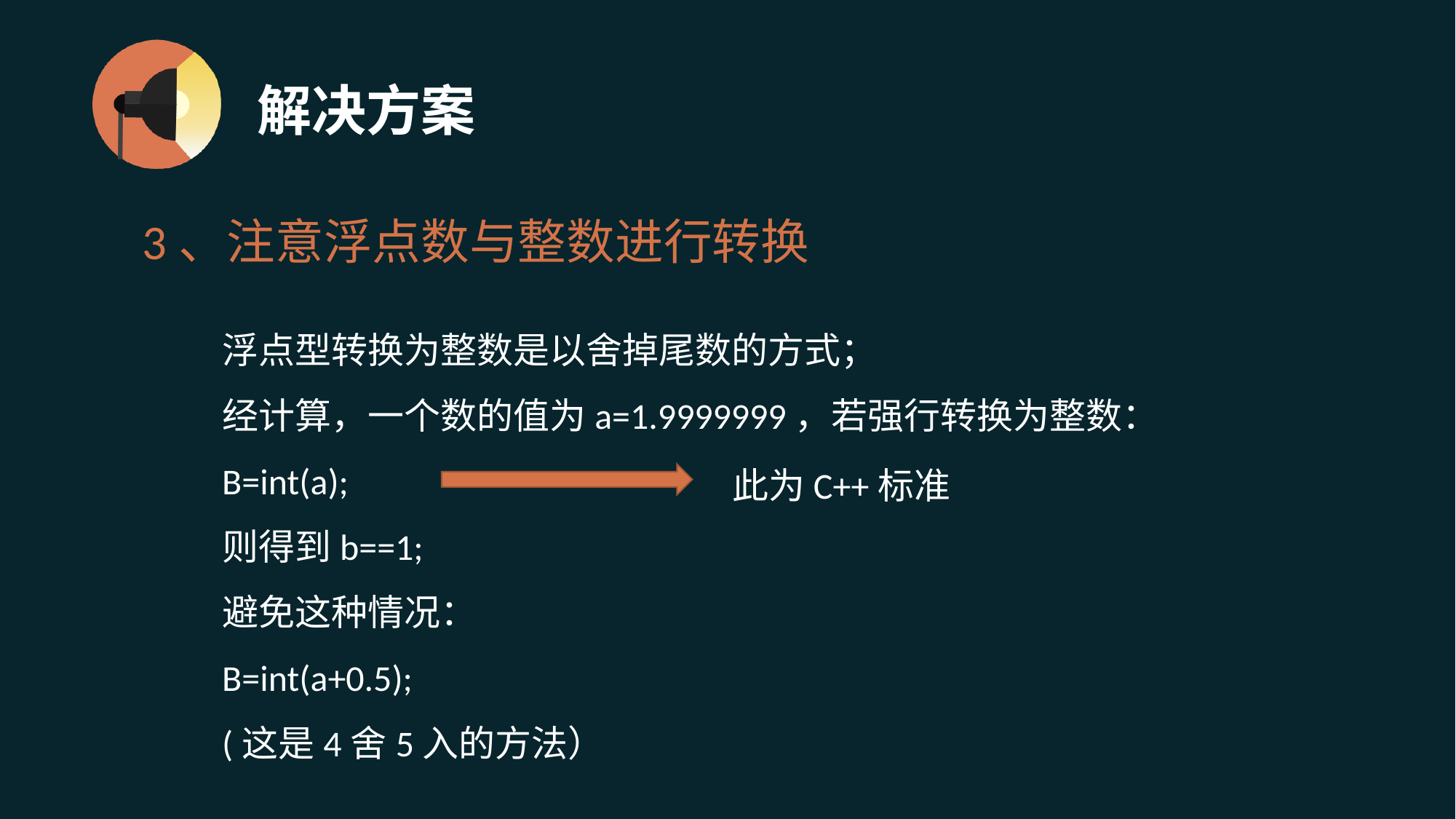

# 解决方案
3、注意浮点数与整数进行转换
浮点型转换为整数是以舍掉尾数的方式；
经计算，一个数的值为a=1.9999999，若强行转换为整数：
B=int(a);
则得到b==1;
避免这种情况：
B=int(a+0.5);
(这是4舍5入的方法）
此为C++标准